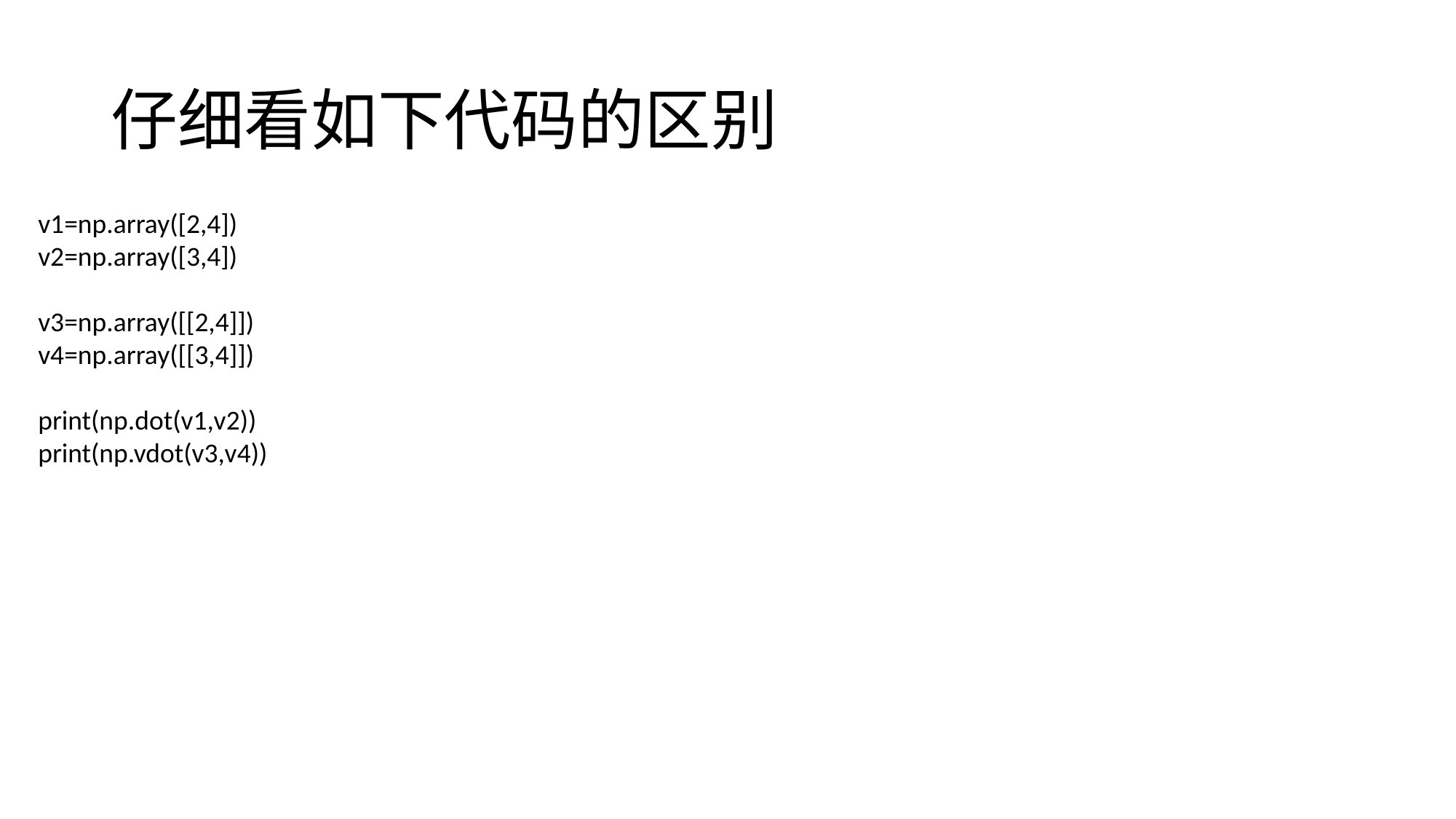

# 仔细看如下代码的区别

v1=np.array([2,4])
v2=np.array([3,4])

v3=np.array([[2,4]])
v4=np.array([[3,4]])

print(np.dot(v1,v2))
print(np.vdot(v3,v4))